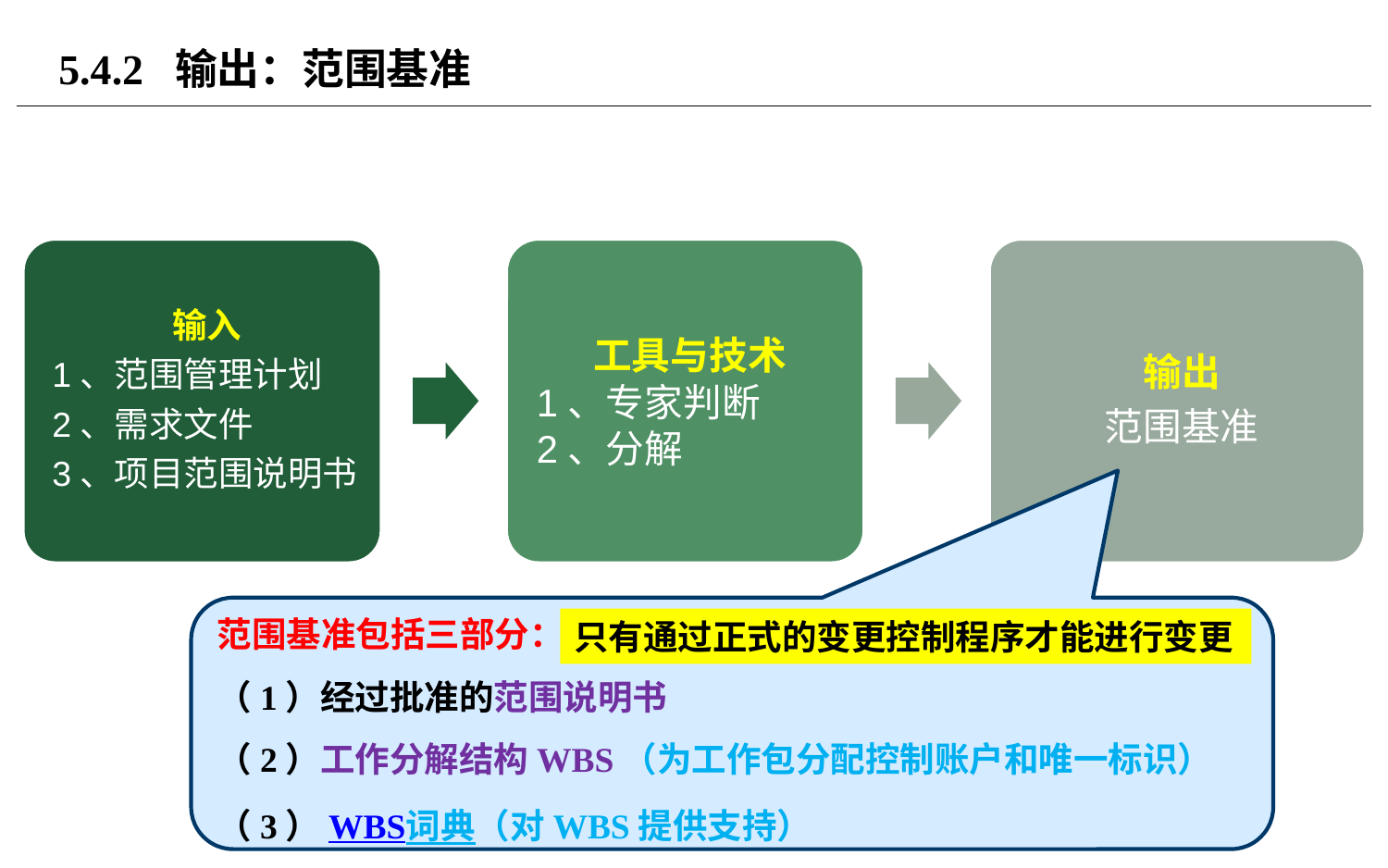

# 5.4.2  输出：范围基准
输入
1、范围管理计划
2、需求文件
3、项目范围说明书

工具与技术
1、专家判断
2、分解

输出
范围基准
范围基准包括三部分：
（1）经过批准的范围说明书
（2）工作分解结构WBS（为工作包分配控制账户和唯一标识）
（3）WBS词典（对WBS提供支持）
只有通过正式的变更控制程序才能进行变更